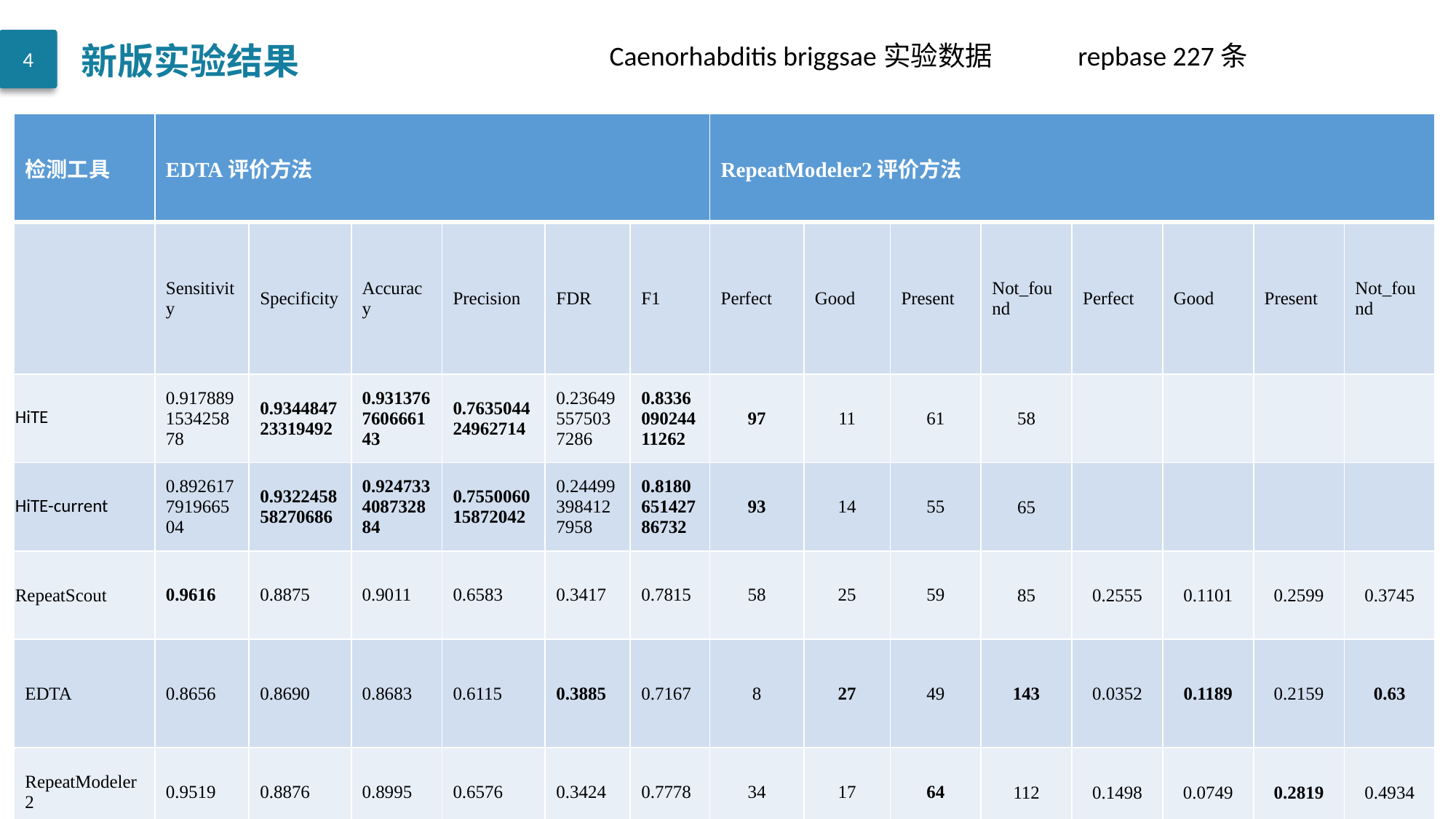

4
Caenorhabditis briggsae实验数据
repbase 227条
新版实验结果
| 检测工具 | EDTA评价方法 |  |  |  |  |  | RepeatModeler2评价方法 |  |  |  |  |  |  |  |
| --- | --- | --- | --- | --- | --- | --- | --- | --- | --- | --- | --- | --- | --- | --- |
|  | Sensitivity | Specificity | Accuracy | Precision | FDR | F1 | Perfect | Good | Present | Not\_found | Perfect | Good | Present | Not\_found |
| HiTE | 0.917889153425878 | 0.934484723319492 | 0.931376760666143 | 0.763504424962714 | 0.236495575037286 | 0.833609024411262 | 97 | 11 | 61 | 58 |  |  |  |  |
| HiTE-current | 0.892617791966504 | 0.932245858270686 | 0.924733408732884 | 0.755006015872042 | 0.244993984127958 | 0.818065142786732 | 93 | 14 | 55 | 65 |  |  |  |  |
| RepeatScout | 0.9616 | 0.8875 | 0.9011 | 0.6583 | 0.3417 | 0.7815 | 58 | 25 | 59 | 85 | 0.2555 | 0.1101 | 0.2599 | 0.3745 |
| EDTA | 0.8656 | 0.8690 | 0.8683 | 0.6115 | 0.3885 | 0.7167 | 8 | 27 | 49 | 143 | 0.0352 | 0.1189 | 0.2159 | 0.63 |
| RepeatModeler2 | 0.9519 | 0.8876 | 0.8995 | 0.6576 | 0.3424 | 0.7778 | 34 | 17 | 64 | 112 | 0.1498 | 0.0749 | 0.2819 | 0.4934 |
报告人： 胡康